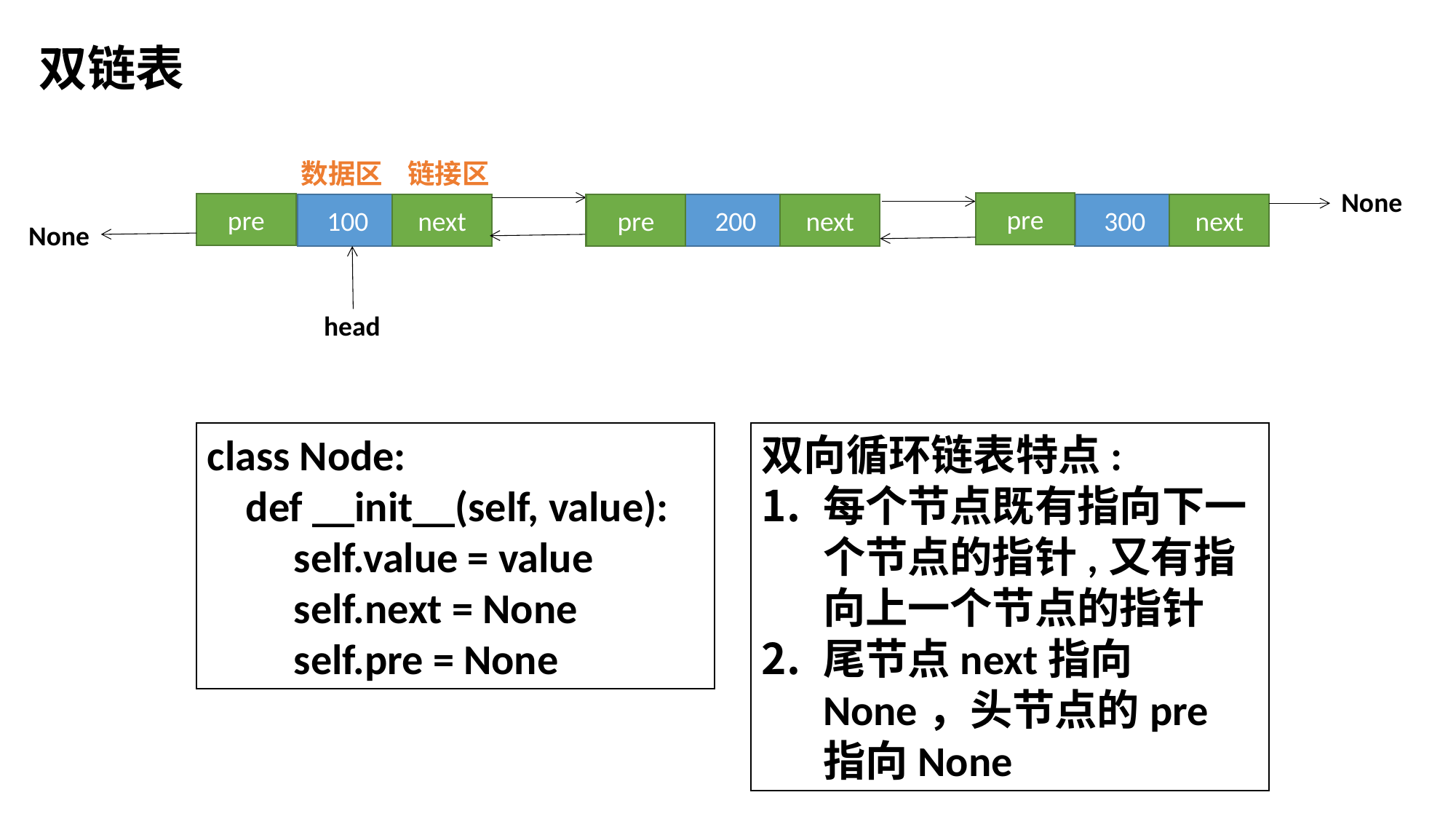

双链表
数据区    链接区
None
pre
pre
100
next
pre
200
next
300
next
None
head
双向循环链表特点:
每个节点既有指向下一个节点的指针,又有指向上一个节点的指针
尾节点next指向None，头节点的pre指向None
class Node:
    def __init__(self, value):
         self.value = value
         self.next = None
         self.pre = None